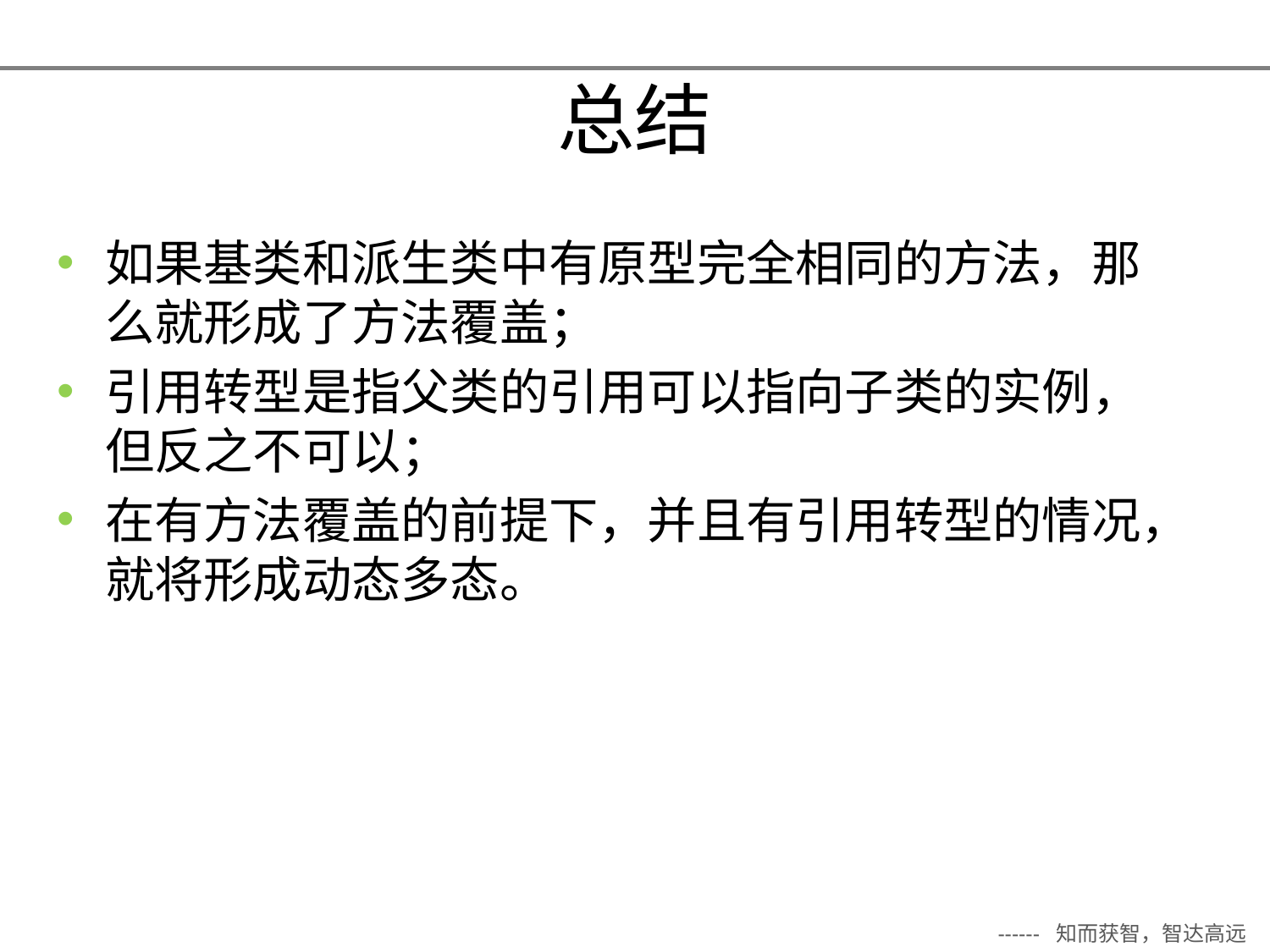

# 总结
如果基类和派生类中有原型完全相同的方法，那么就形成了方法覆盖；
引用转型是指父类的引用可以指向子类的实例，但反之不可以；
在有方法覆盖的前提下，并且有引用转型的情况，就将形成动态多态。